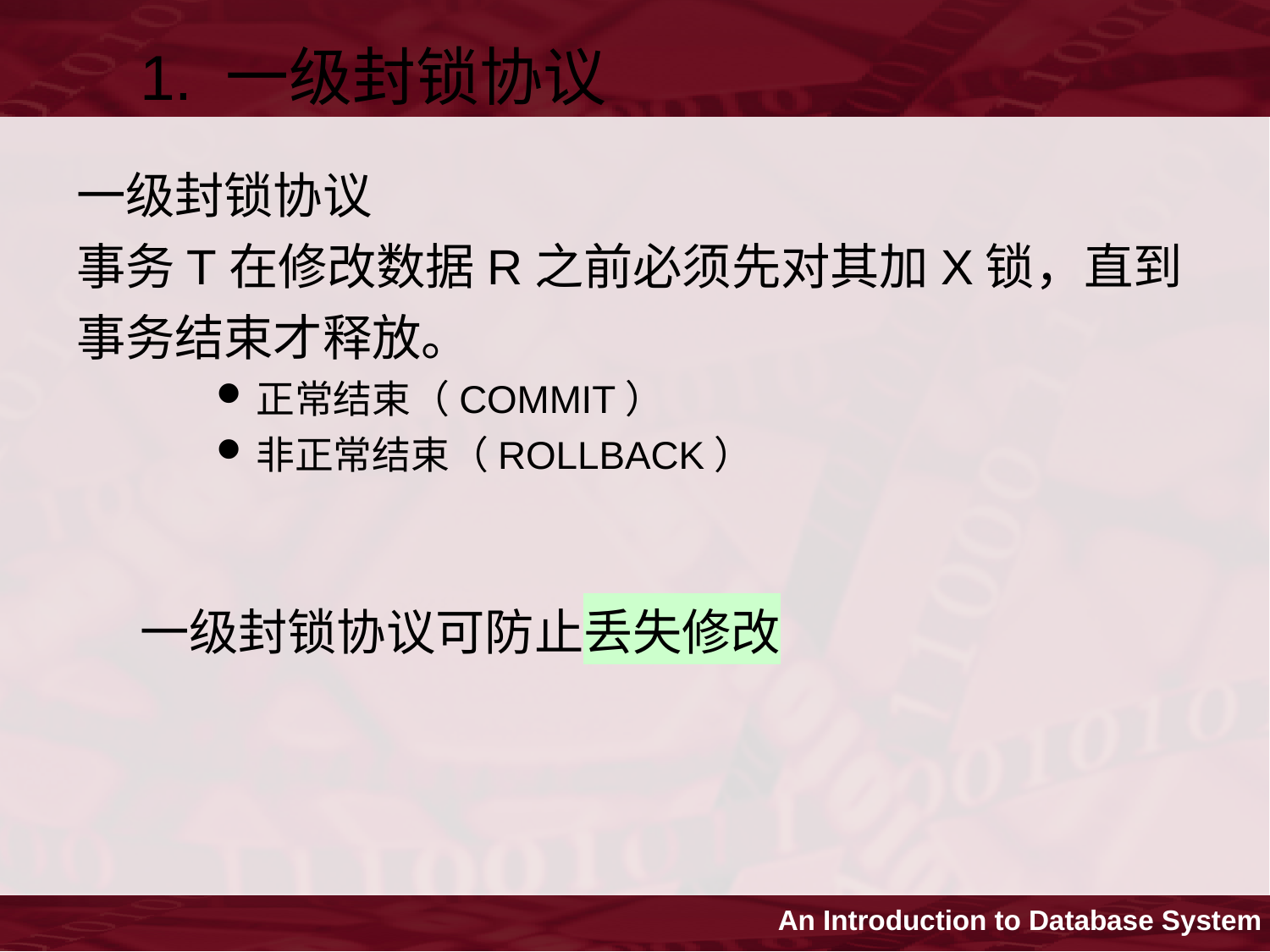

1. 一级封锁协议
一级封锁协议
事务T在修改数据R之前必须先对其加X锁，直到事务结束才释放。
正常结束（COMMIT）
非正常结束（ROLLBACK）

一级封锁协议可防止丢失修改